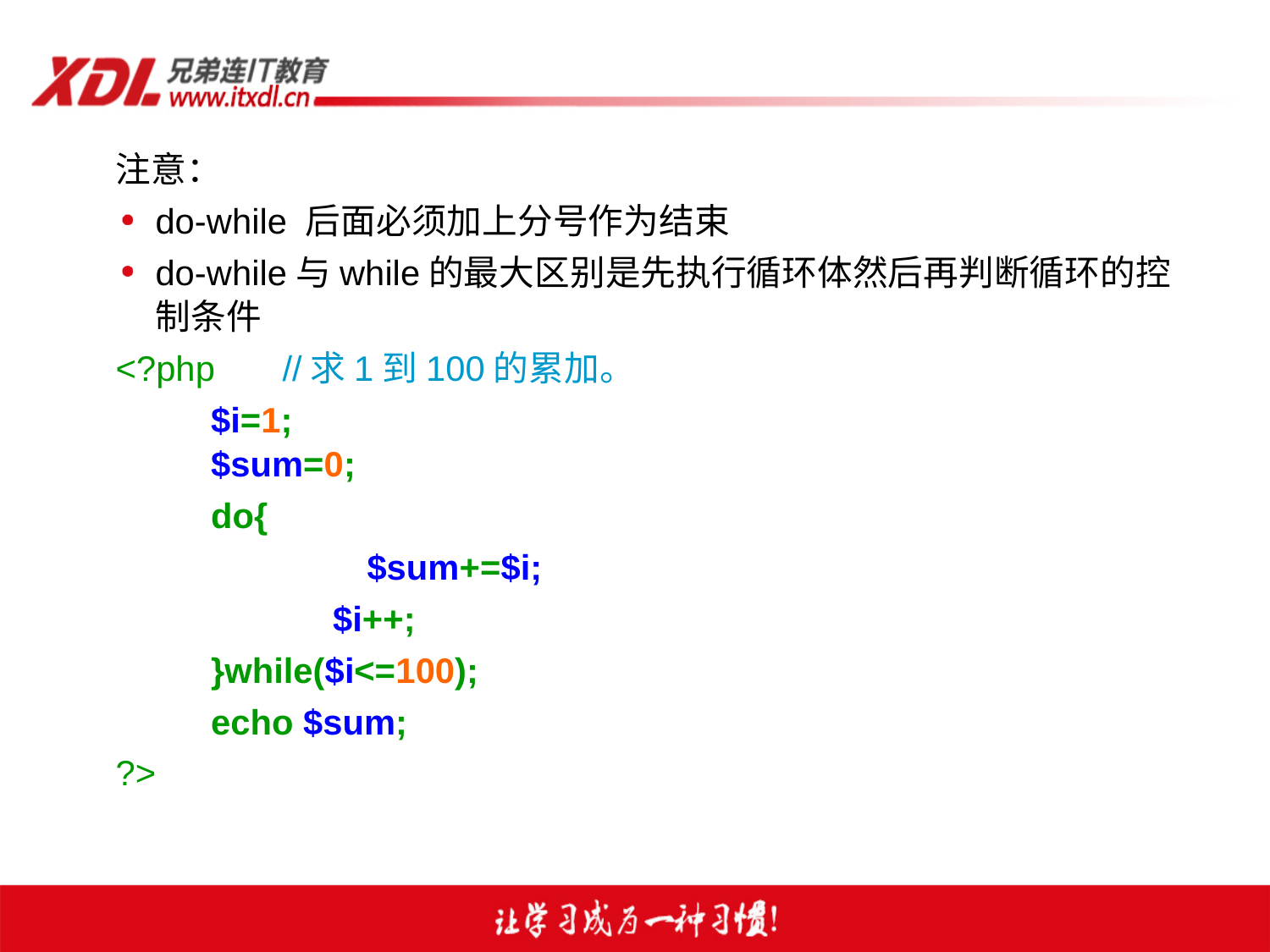

注意：
do-while 后面必须加上分号作为结束
do-while与while的最大区别是先执行循环体然后再判断循环的控制条件
<?php	//求1到100的累加。
	$i=1;
$sum=0;
	do{
		   $sum+=$i;
	      $i++;
	}while($i<=100);
	echo $sum;
?>